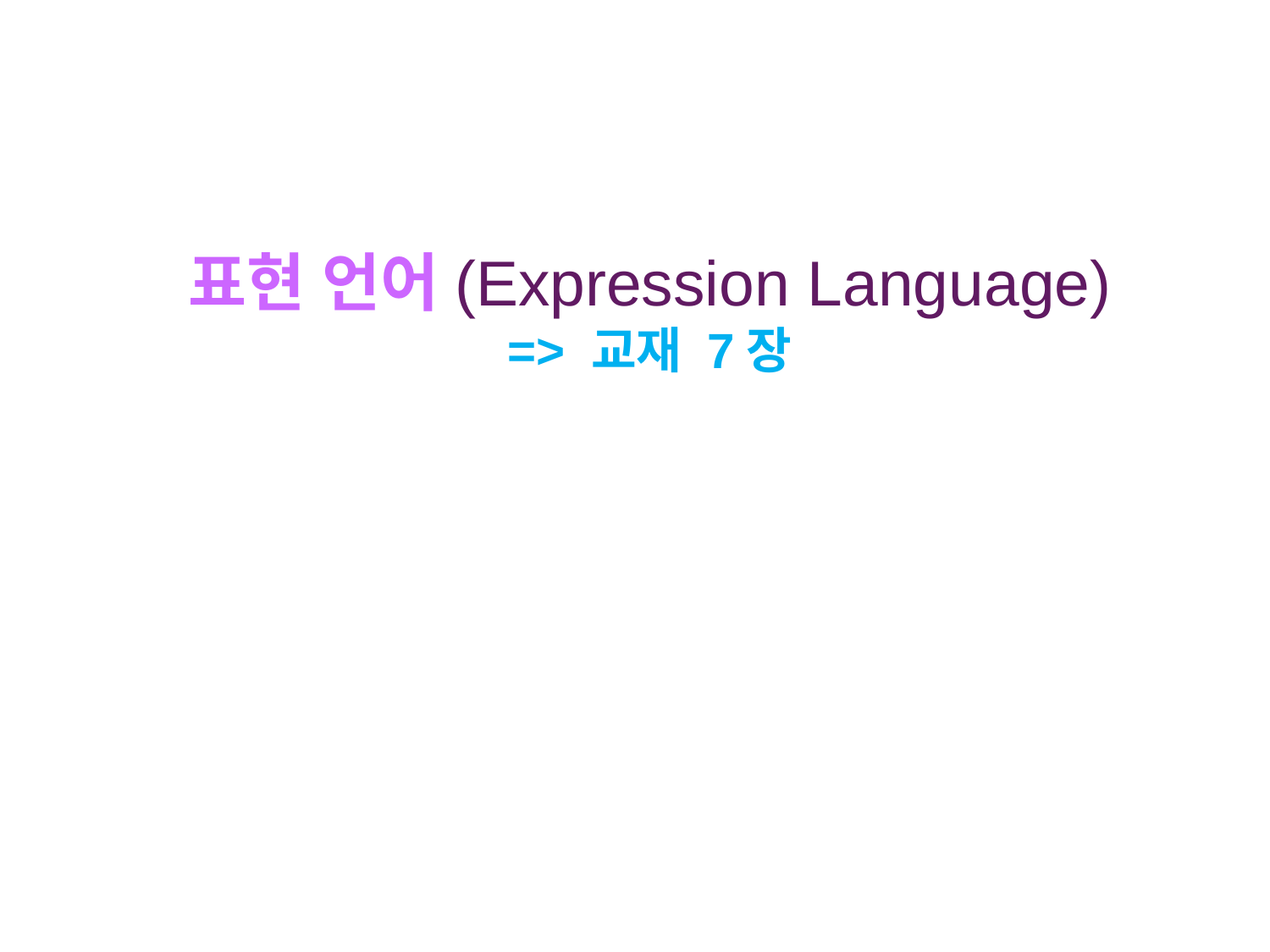

# 표현 언어(Expression Language) => 교재 7장